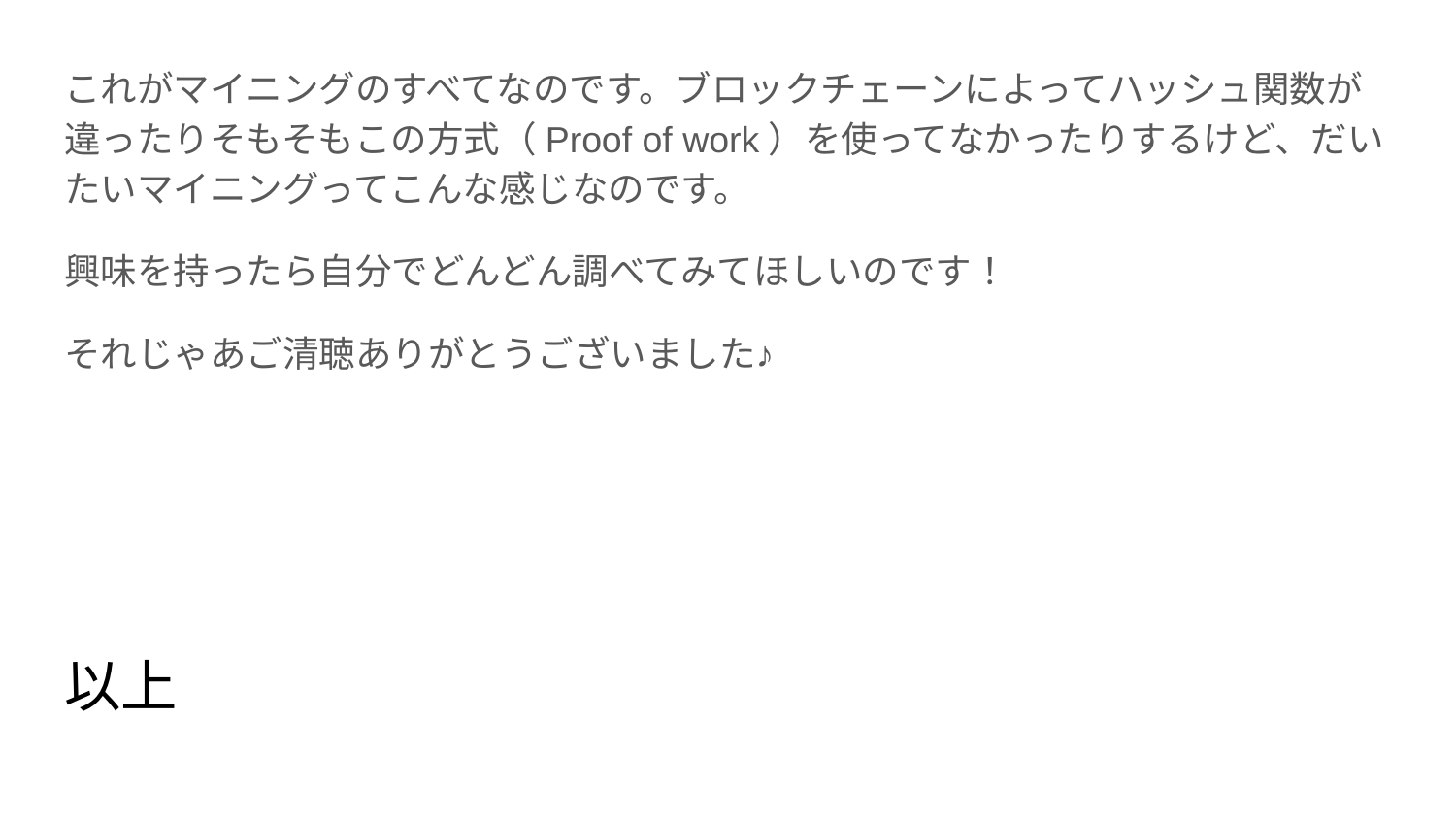

これがマイニングのすべてなのです。ブロックチェーンによってハッシュ関数が違ったりそもそもこの方式（Proof of work）を使ってなかったりするけど、だいたいマイニングってこんな感じなのです。
興味を持ったら自分でどんどん調べてみてほしいのです！
それじゃあご清聴ありがとうございました♪
# 以上